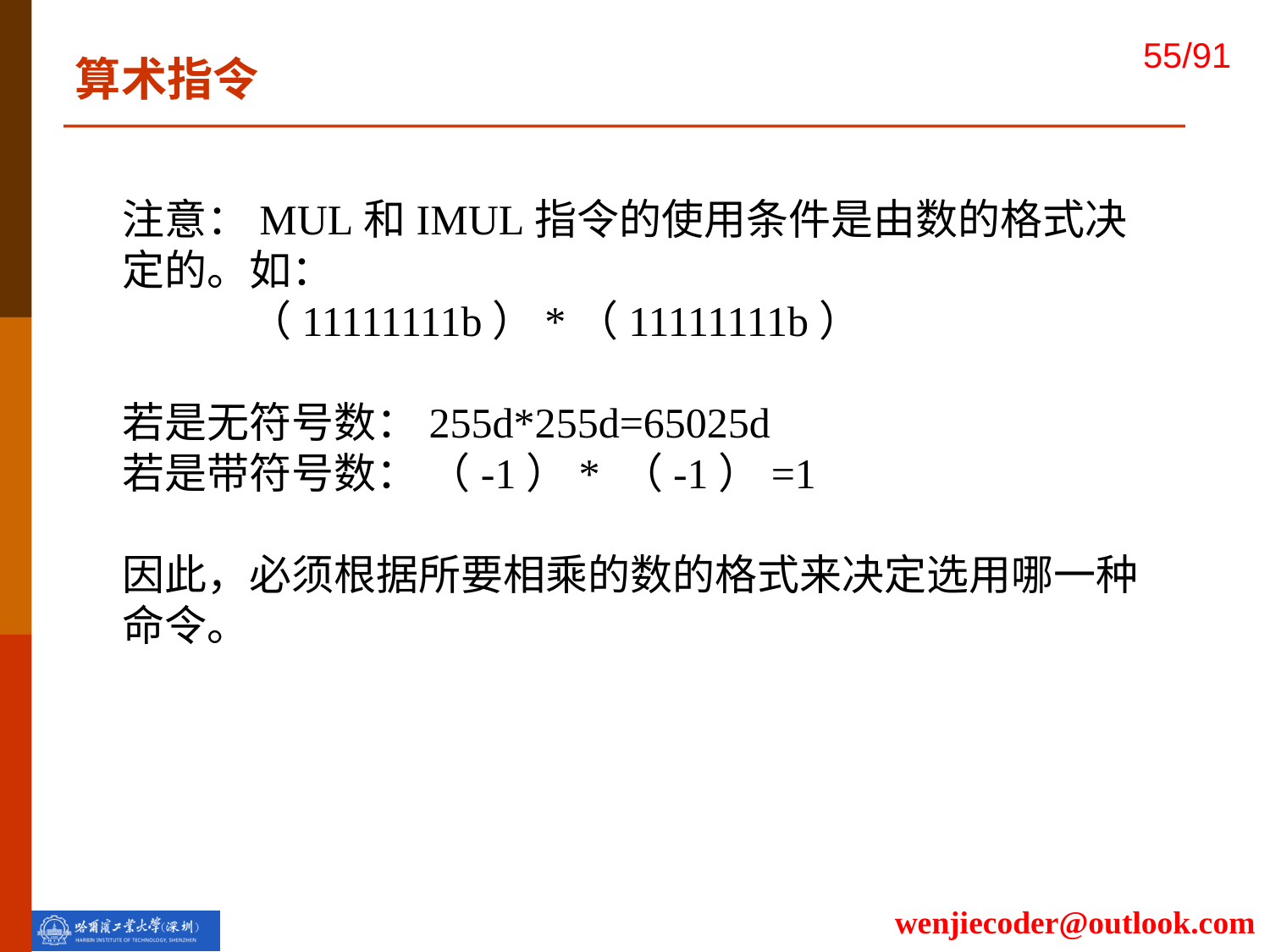

算术指令
注意：MUL和IMUL指令的使用条件是由数的格式决定的。如：
	（11111111b）*（11111111b）

若是无符号数：255d*255d=65025d
若是带符号数： （-1）* （-1）=1

因此，必须根据所要相乘的数的格式来决定选用哪一种命令。